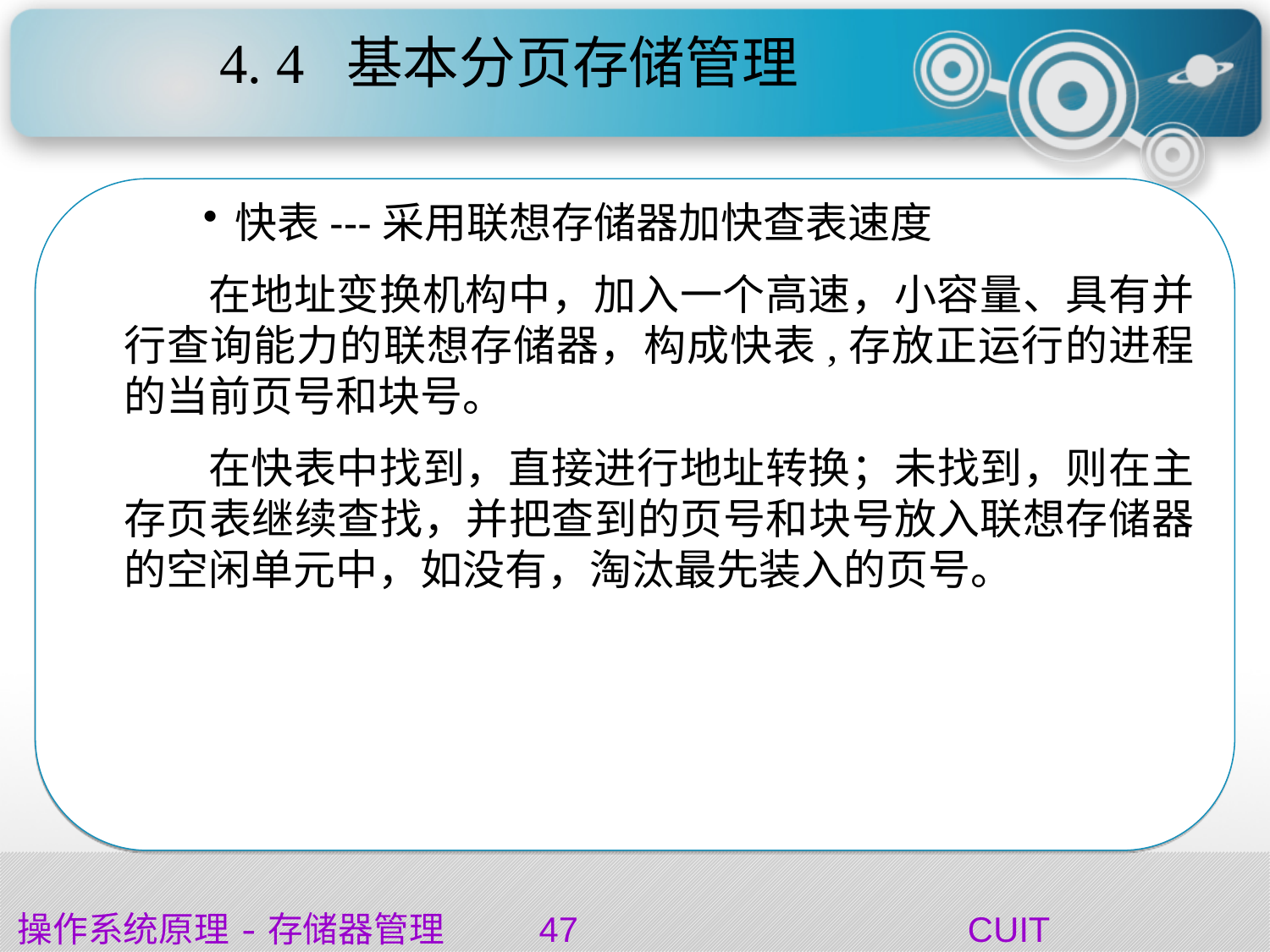

# 4. 4	基本分页存储管理
快表---采用联想存储器加快查表速度
            在地址变换机构中，加入一个高速，小容量、具有并行查询能力的联想存储器，构成快表,存放正运行的进程的当前页号和块号。
            在快表中找到，直接进行地址转换；未找到，则在主存页表继续查找，并把查到的页号和块号放入联想存储器的空闲单元中，如没有，淘汰最先装入的页号。